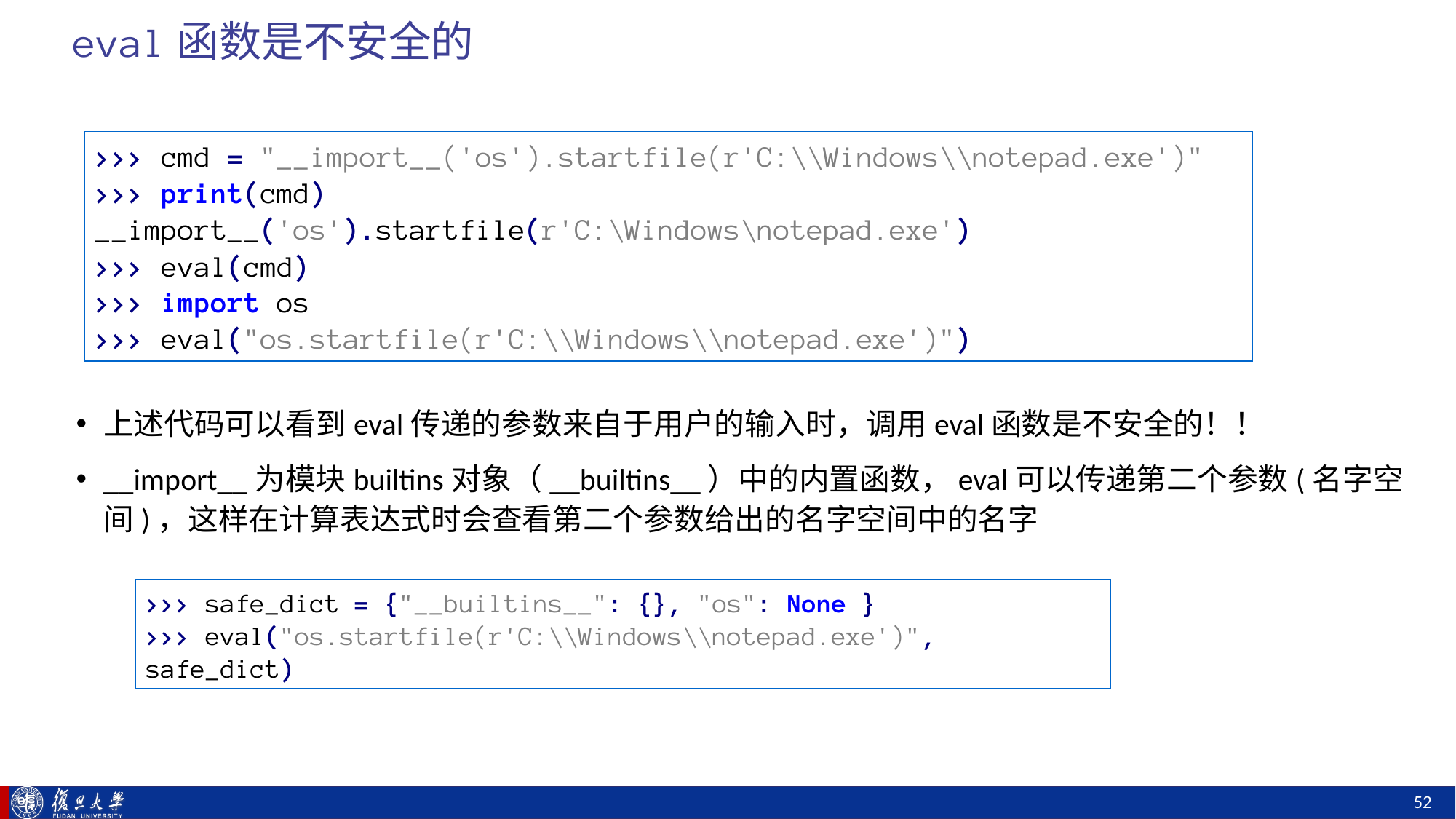

# eval函数是不安全的

>>> cmd = "__import__('os').startfile(r'C:\\Windows\\notepad.exe')"
>>> print(cmd)
__import__('os').startfile(r'C:\Windows\notepad.exe')
>>> eval(cmd)
>>> import os
>>> eval("os.startfile(r'C:\\Windows\\notepad.exe')")
上述代码可以看到eval传递的参数来自于用户的输入时，调用eval函数是不安全的！！
__import__为模块builtins对象（__builtins__）中的内置函数，eval可以传递第二个参数(名字空间)，这样在计算表达式时会查看第二个参数给出的名字空间中的名字
>>> safe_dict = {"__builtins__": {}, "os": None }
>>> eval("os.startfile(r'C:\\Windows\\notepad.exe')", safe_dict)